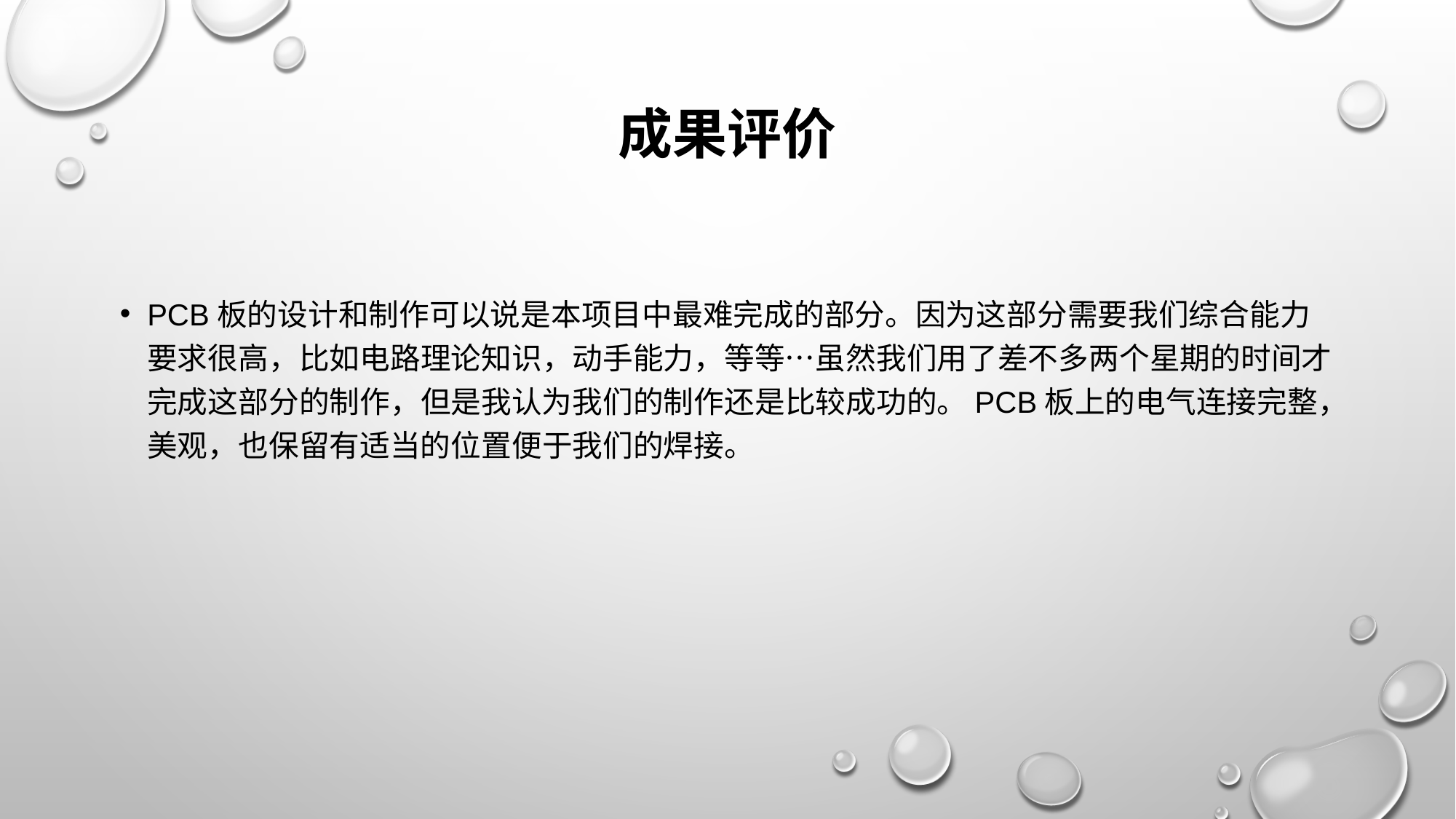

# 成果评价
PCB板的设计和制作可以说是本项目中最难完成的部分。因为这部分需要我们综合能力要求很高，比如电路理论知识，动手能力，等等…虽然我们用了差不多两个星期的时间才完成这部分的制作，但是我认为我们的制作还是比较成功的。PCB板上的电气连接完整，美观，也保留有适当的位置便于我们的焊接。